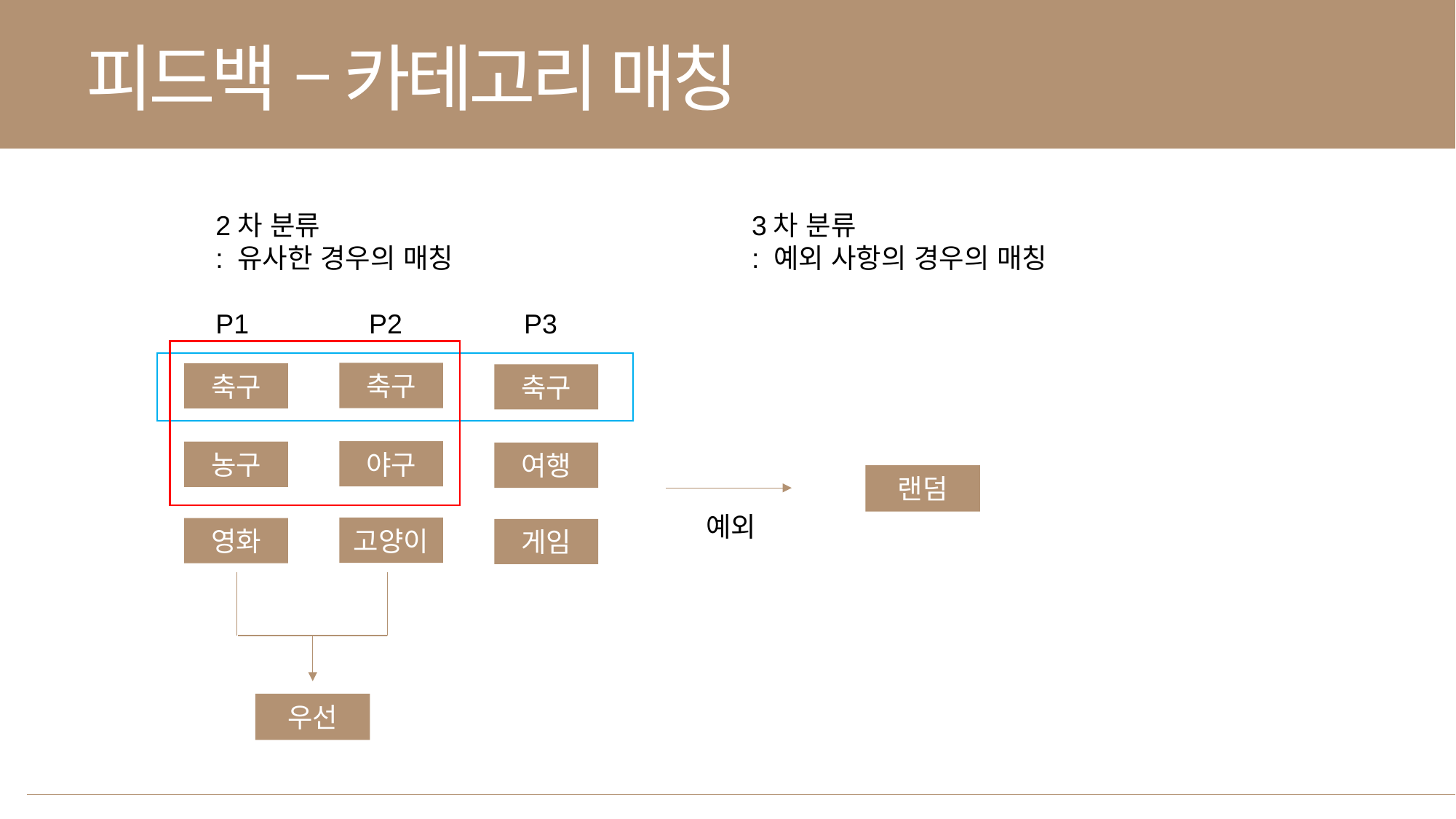

피드백 – 카테고리 매칭
3차 분류
: 예외 사항의 경우의 매칭
2차 분류
: 유사한 경우의 매칭
P1
P3
P2

축구
축구
축구
야구
농구
여행
랜덤
예외
고양이
영화
게임
우선